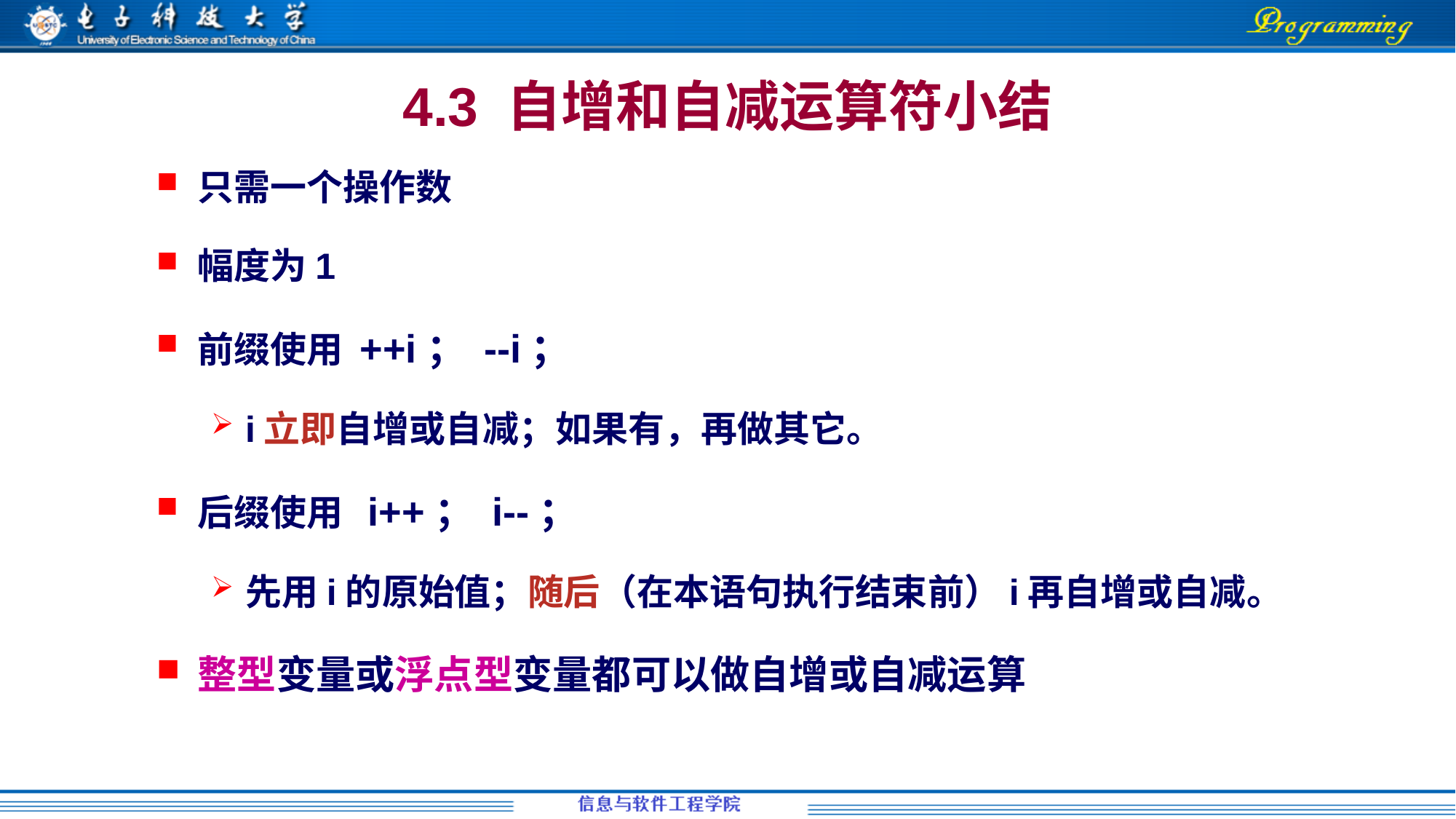

4.3 自增和自减运算符小结
只需一个操作数
幅度为1
前缀使用 ++i； --i；
i立即自增或自减；如果有，再做其它。
后缀使用  i++； i--；
先用i的原始值；随后（在本语句执行结束前）i再自增或自减。
整型变量或浮点型变量都可以做自增或自减运算